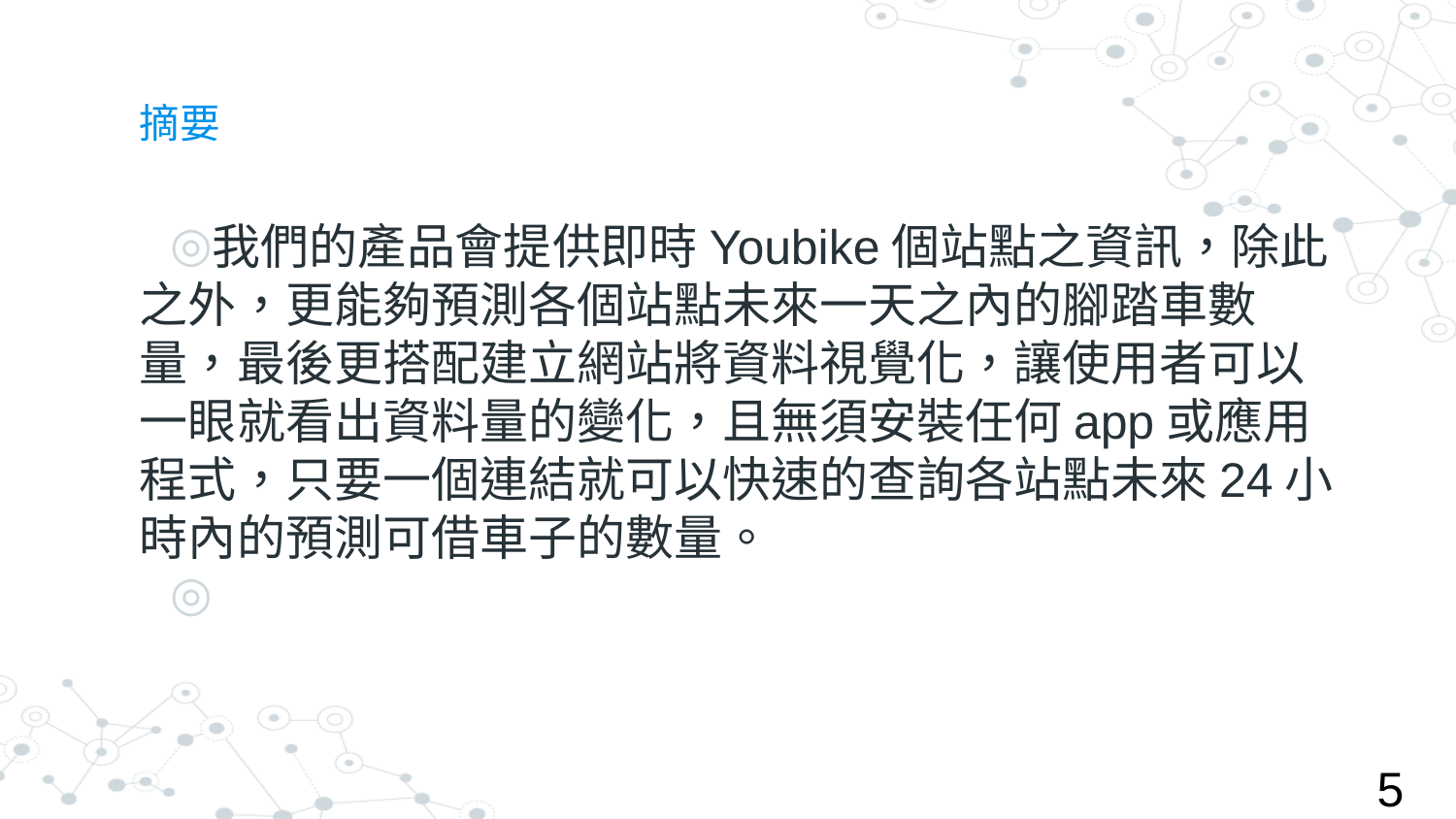

# 摘要
我們的產品會提供即時Youbike個站點之資訊，除此之外，更能夠預測各個站點未來一天之內的腳踏車數量，最後更搭配建立網站將資料視覺化，讓使用者可以一眼就看出資料量的變化，且無須安裝任何app或應用程式，只要一個連結就可以快速的查詢各站點未來24小時內的預測可借車子的數量。

5